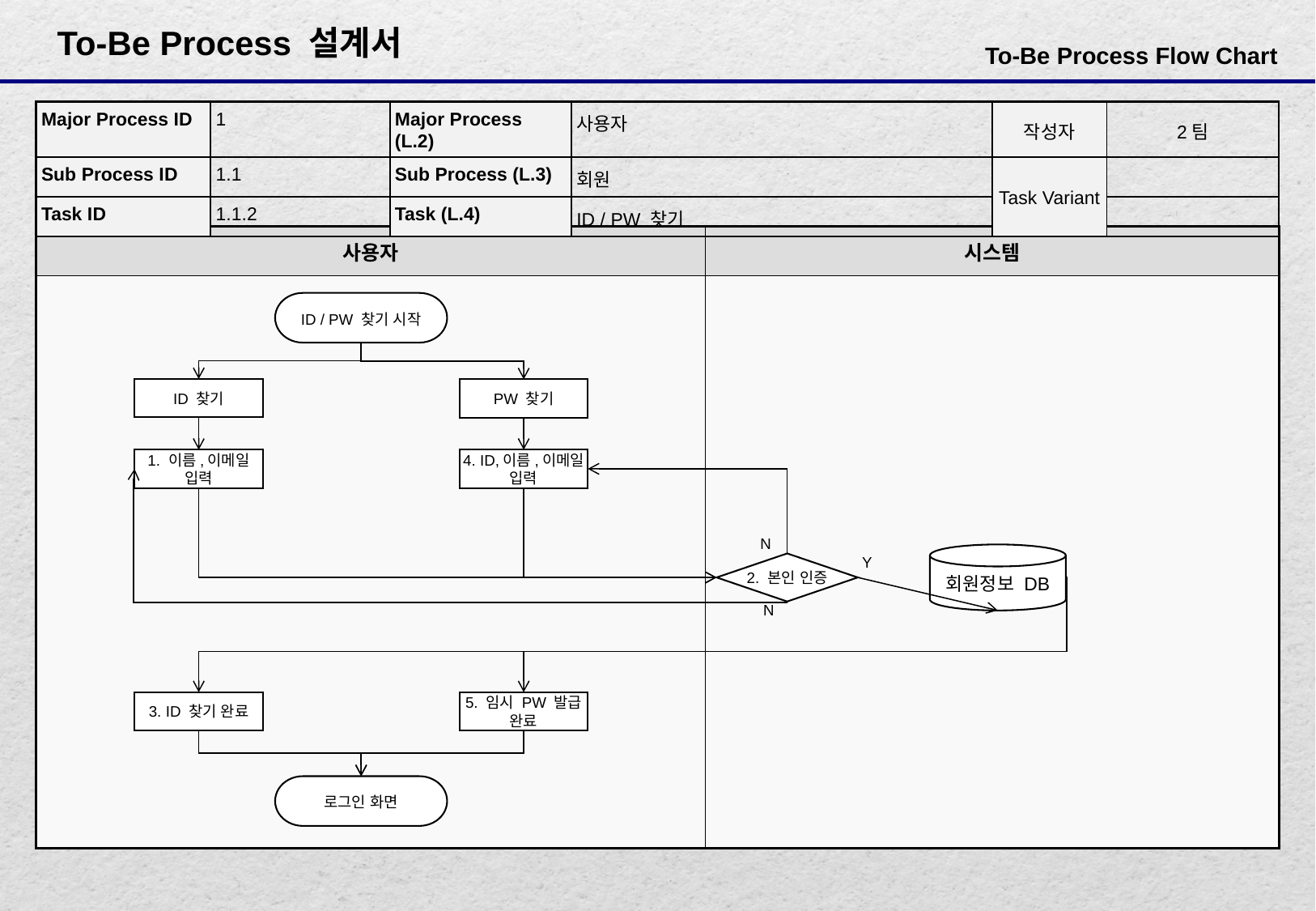

| Major Process ID | 1 | Major Process (L.2) | 사용자 | 작성자 | 2팀 |
| --- | --- | --- | --- | --- | --- |
| Sub Process ID | 1.1 | Sub Process (L.3) | 회원 | Task Variant |  |
| Task ID | 1.1.2 | Task (L.4) | ID / PW 찾기 |  |  |
| 사용자 | 시스템 |
| --- | --- |
|  |  |
ID / PW 찾기 시작
ID 찾기
PW 찾기
1. 이름,이메일
입력
4. ID,이름,이메일
입력
N
회원정보 DB
Y
2. 본인 인증
N
3. ID 찾기 완료
5. 임시 PW 발급 완료
로그인 화면